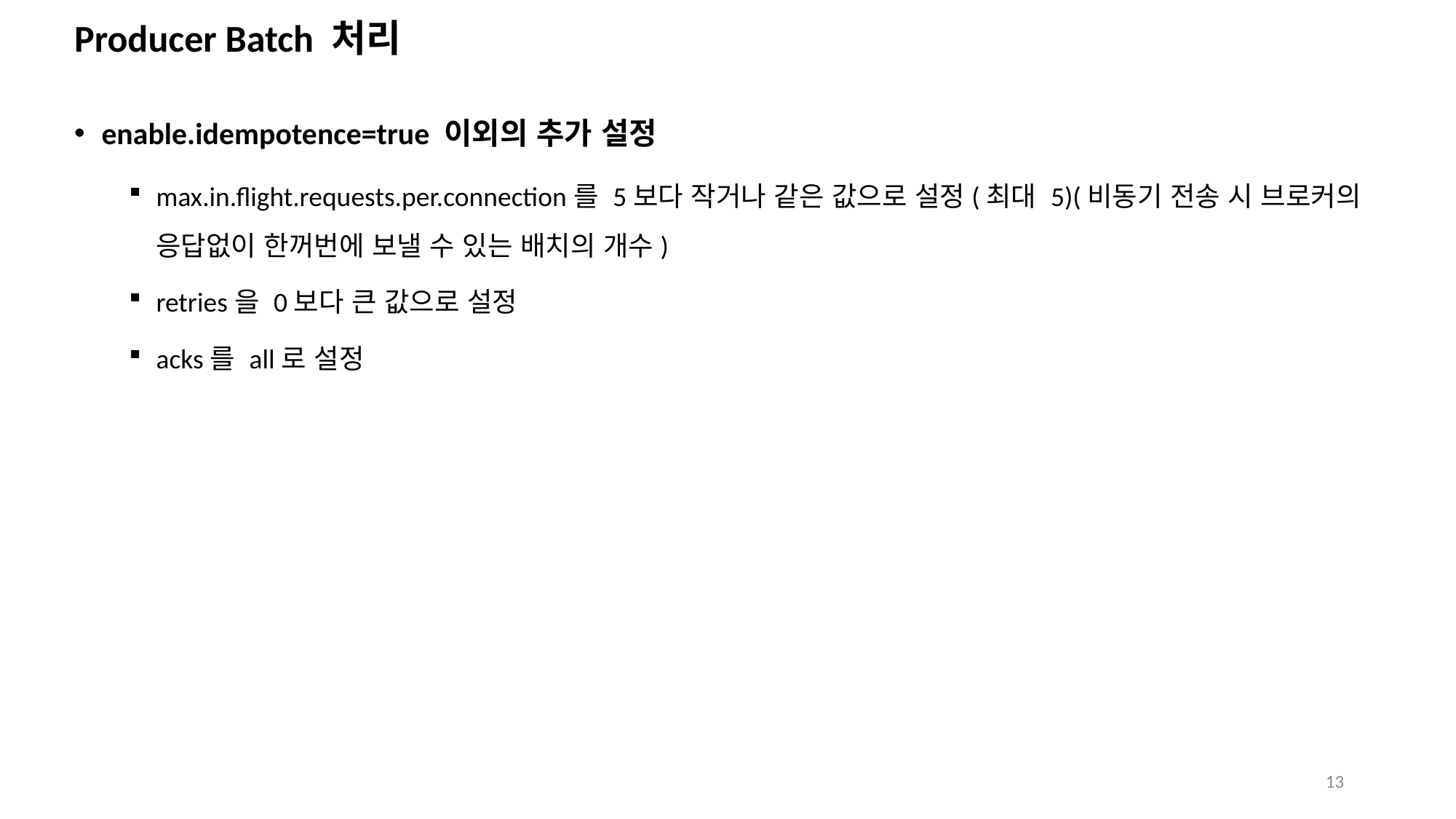

# Producer Batch 처리
enable.idempotence=true 이외의 추가 설정
max.in.flight.requests.per.connection를 5보다 작거나 같은 값으로 설정(최대 5)(비동기 전송 시 브로커의 응답없이 한꺼번에 보낼 수 있는 배치의 개수)
retries을 0보다 큰 값으로 설정
acks를 all로 설정

13